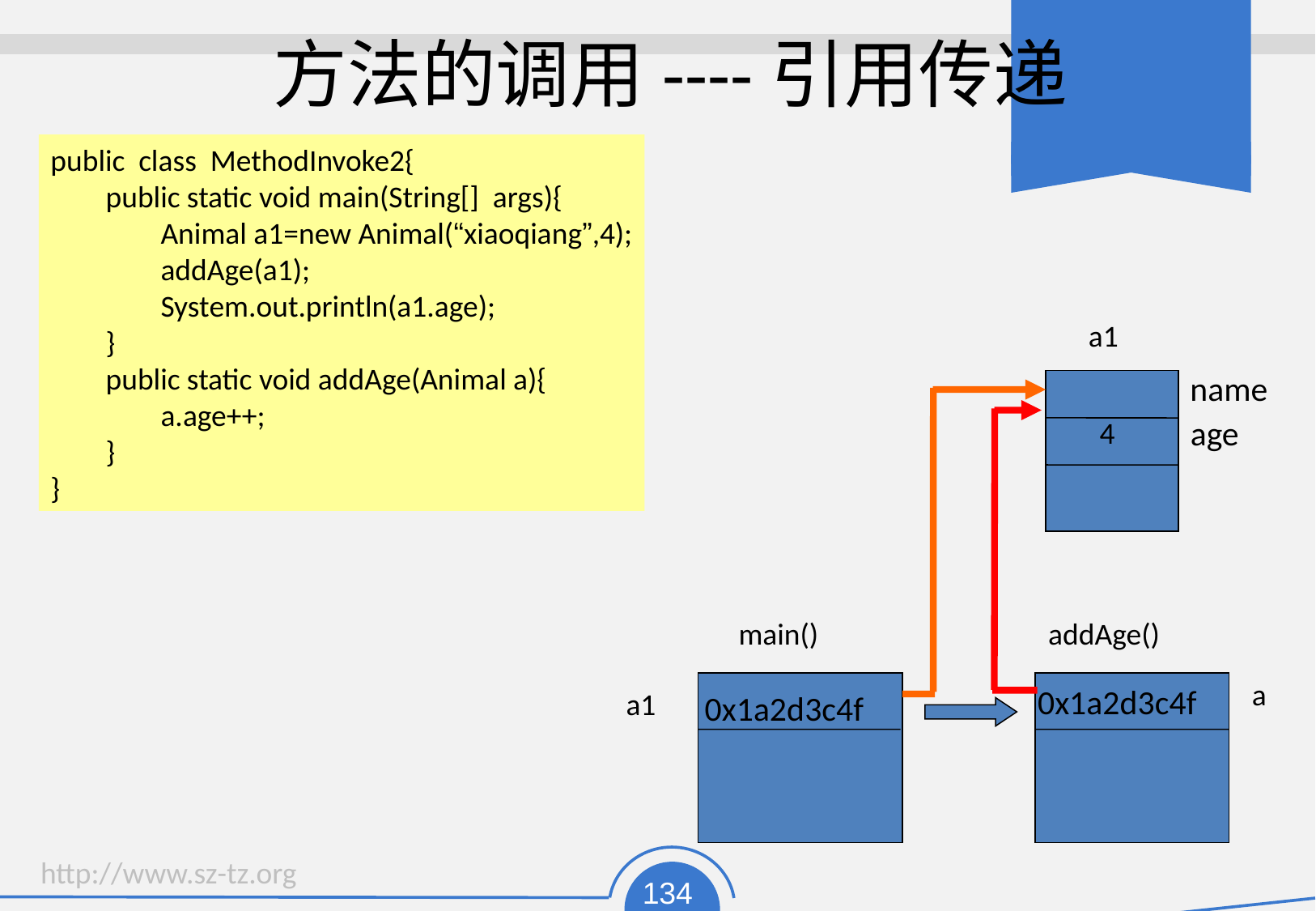

# 方法的调用----引用传递
public  class  MethodInvoke2{
        public static void main(String[]  args){
                Animal a1=new Animal(“xiaoqiang”,4);
                addAge(a1);
                System.out.println(a1.age);
        }
        public static void addAge(Animal a){
                a.age++;
        }
}

a1
name

age
4

main()
addAge()
a

0x1a2d3c4f
a1
0x1a2d3c4f